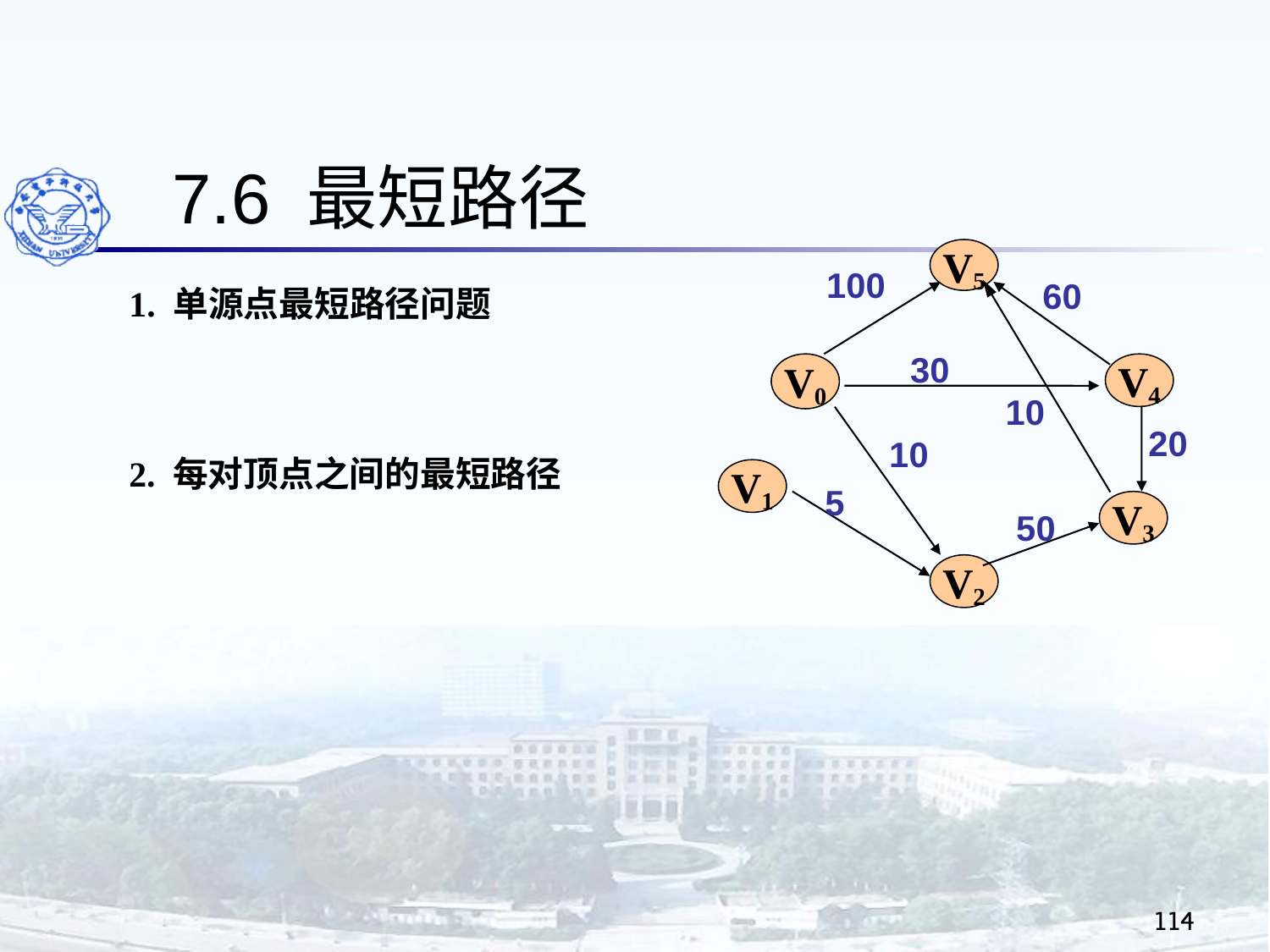

7.6 最短路径
V5
100
60

30
V0
V4

10

20
10
V1
5

V3
50

V2
1. 单源点最短路径问题
2. 每对顶点之间的最短路径

114